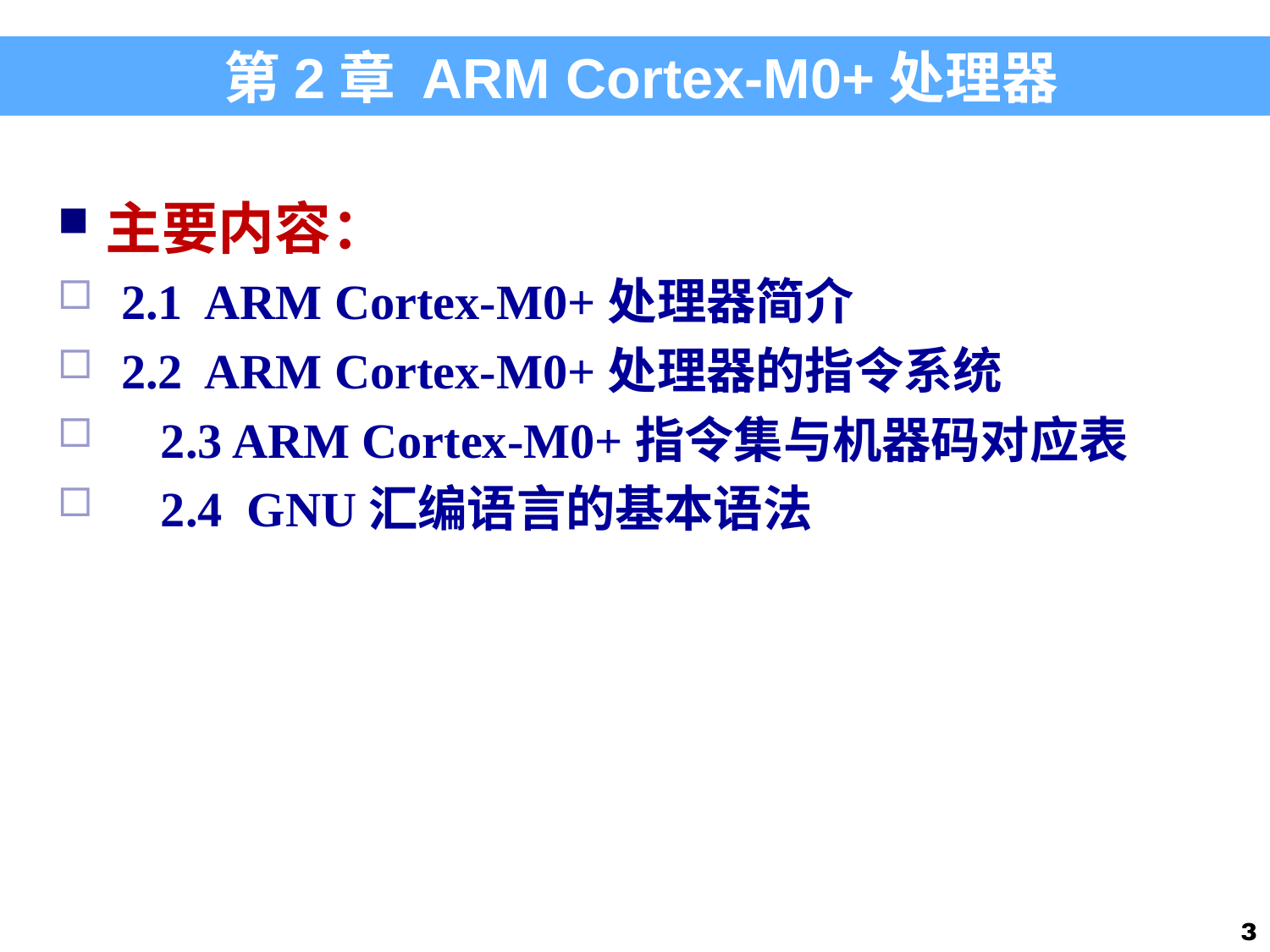

第2章 ARM Cortex-M0+处理器
主要内容：
2.1  ARM Cortex-M0+处理器简介
2.2  ARM Cortex-M0+处理器的指令系统
2.3 ARM Cortex-M0+指令集与机器码对应表
2.4  GNU汇编语言的基本语法
3